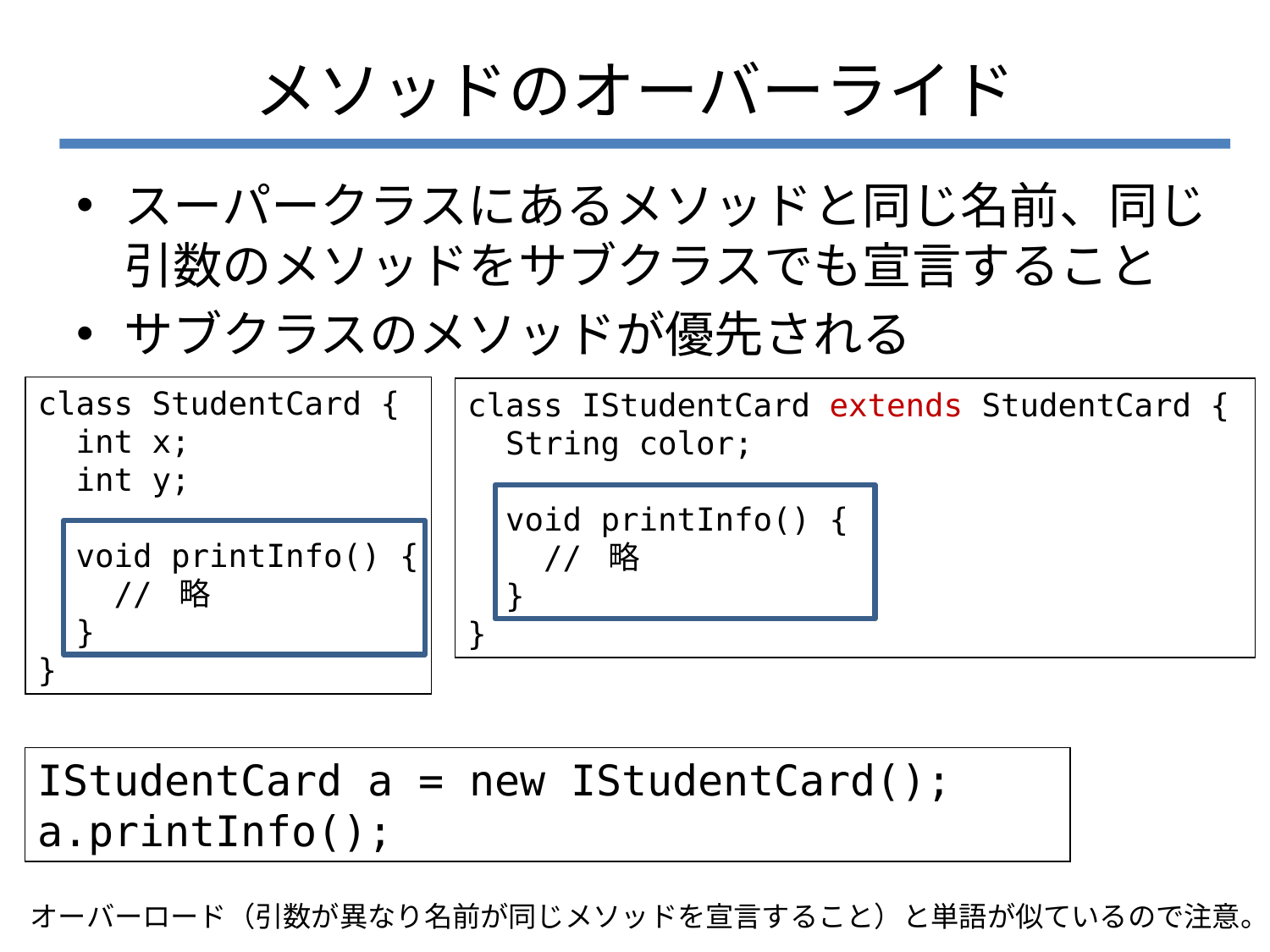

# メソッドのオーバーライド
スーパークラスにあるメソッドと同じ名前、同じ引数のメソッドをサブクラスでも宣言すること
サブクラスのメソッドが優先される
class StudentCard {
  int x;
  int y;

  void printInfo() {
    // 略
  }
}
class IStudentCard extends StudentCard {
  String color;

  void printInfo() {
    // 略
  }
}

IStudentCard a = new IStudentCard();
a.printInfo();
オーバーロード（引数が異なり名前が同じメソッドを宣言すること）と単語が似ているので注意。